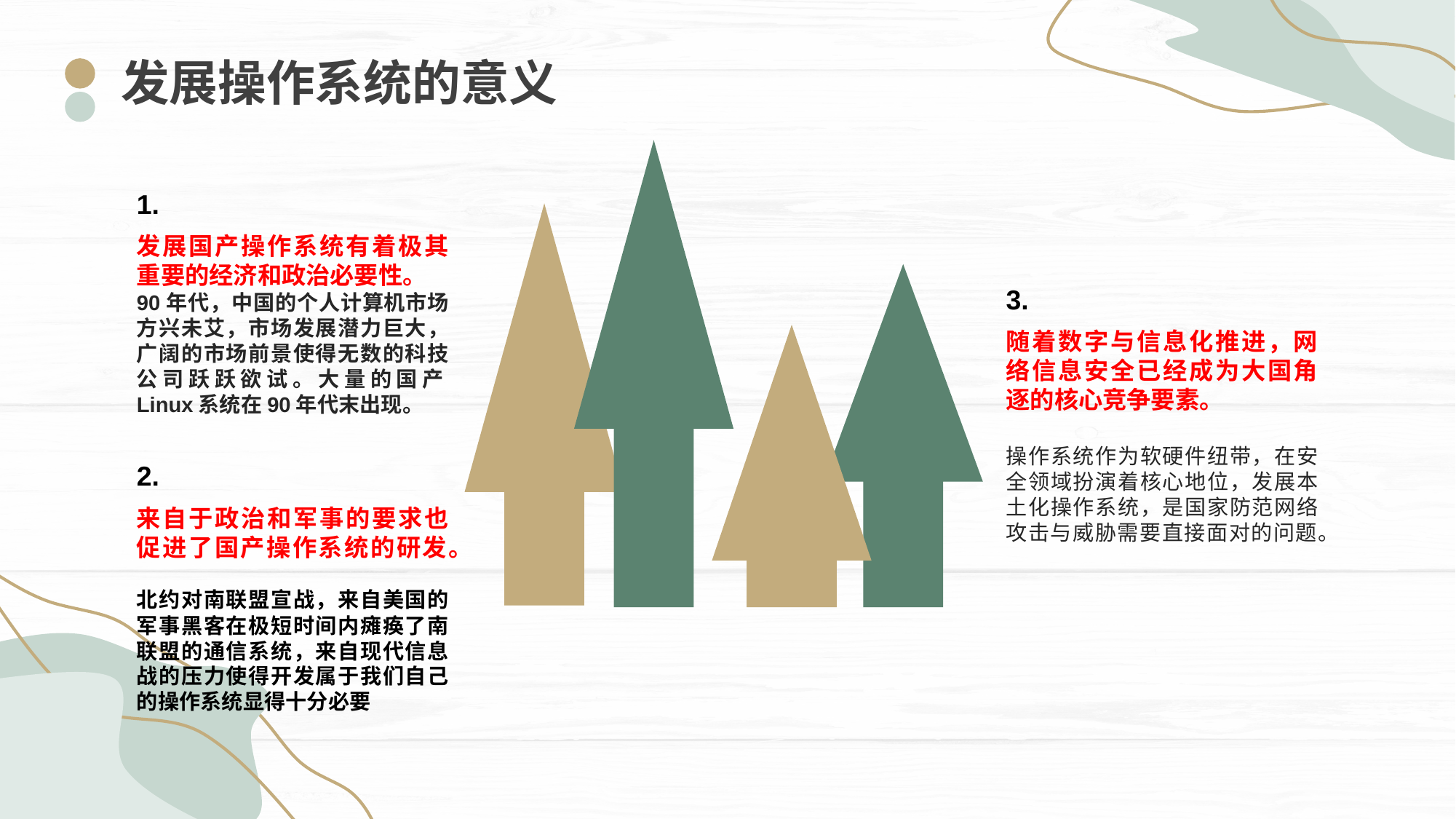

发展操作系统的意义

1.
发展国产操作系统有着极其重要的经济和政治必要性。
90年代，中国的个人计算机市场方兴未艾，市场发展潜力巨大，广阔的市场前景使得无数的科技公司跃跃欲试。大量的国产Linux系统在90年代末出现。
3.
随着数字与信息化推进，网络信息安全已经成为大国角逐的核心竞争要素。

操作系统作为软硬件纽带，在安全领域扮演着核心地位，发展本土化操作系统，是国家防范网络攻击与威胁需要直接面对的问题。
2.
来自于政治和军事的要求也促进了国产操作系统的研发。

北约对南联盟宣战，来自美国的军事黑客在极短时间内瘫痪了南联盟的通信系统，来自现代信息战的压力使得开发属于我们自己的操作系统显得十分必要